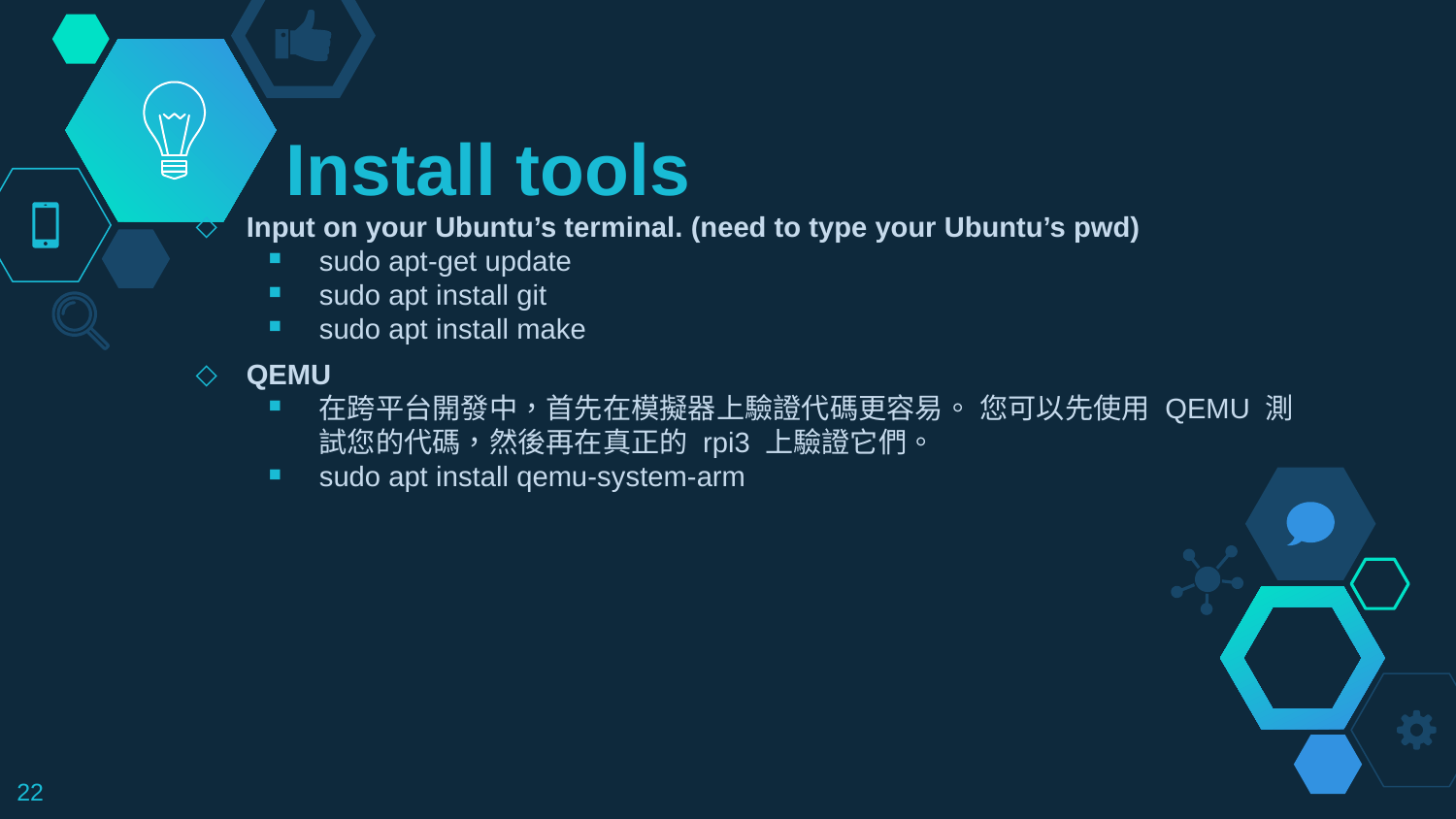

# Install tools
Input on your Ubuntu’s terminal. (need to type your Ubuntu’s pwd)
sudo apt-get update
sudo apt install git
sudo apt install make
QEMU
在跨平台開發中，首先在模擬器上驗證代碼更容易。 您可以先使用 QEMU 測試您的代碼，然後再在真正的 rpi3 上驗證它們。
sudo apt install qemu-system-arm

22